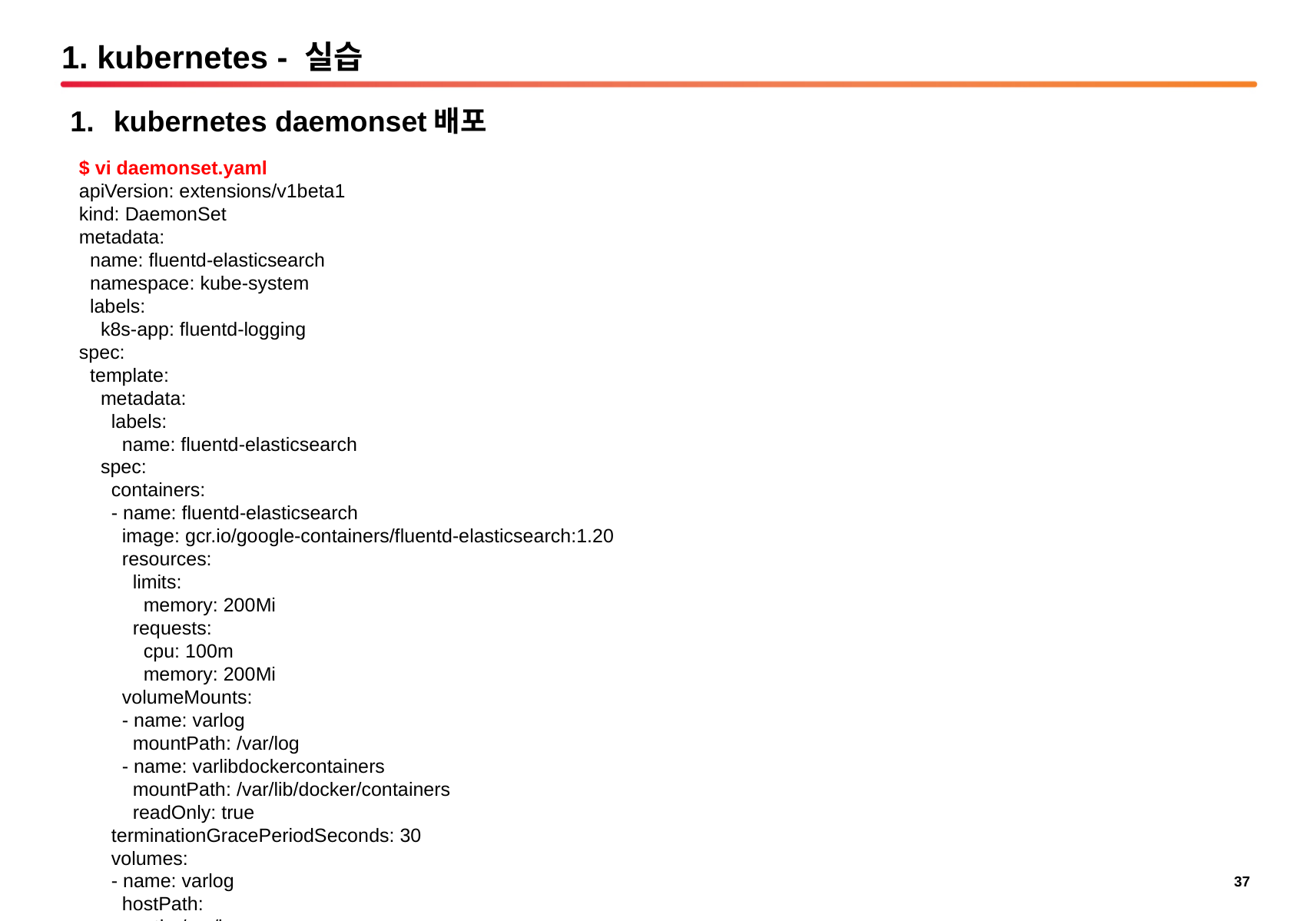

# 1. kubernetes - 실습
kubernetes daemonset배포

$ vi daemonset.yaml
apiVersion: extensions/v1beta1
kind: DaemonSet
metadata:
  name: fluentd-elasticsearch
  namespace: kube-system
  labels:
    k8s-app: fluentd-logging
spec:
  template:
    metadata:
      labels:
        name: fluentd-elasticsearch
    spec:
      containers:
      - name: fluentd-elasticsearch
        image: gcr.io/google-containers/fluentd-elasticsearch:1.20
        resources:
          limits:
            memory: 200Mi
          requests:
            cpu: 100m
            memory: 200Mi
        volumeMounts:
        - name: varlog
          mountPath: /var/log
        - name: varlibdockercontainers
          mountPath: /var/lib/docker/containers
          readOnly: true
      terminationGracePeriodSeconds: 30
      volumes:
      - name: varlog
        hostPath:
          path: /var/log
      - name: varlibdockercontainers
        hostPath:
          path: /var/lib/docker/containers

[root@centos-master daemonsets]# kubectl create -f daemonset.yaml
daemonset "fluentd-elasticsearch" created